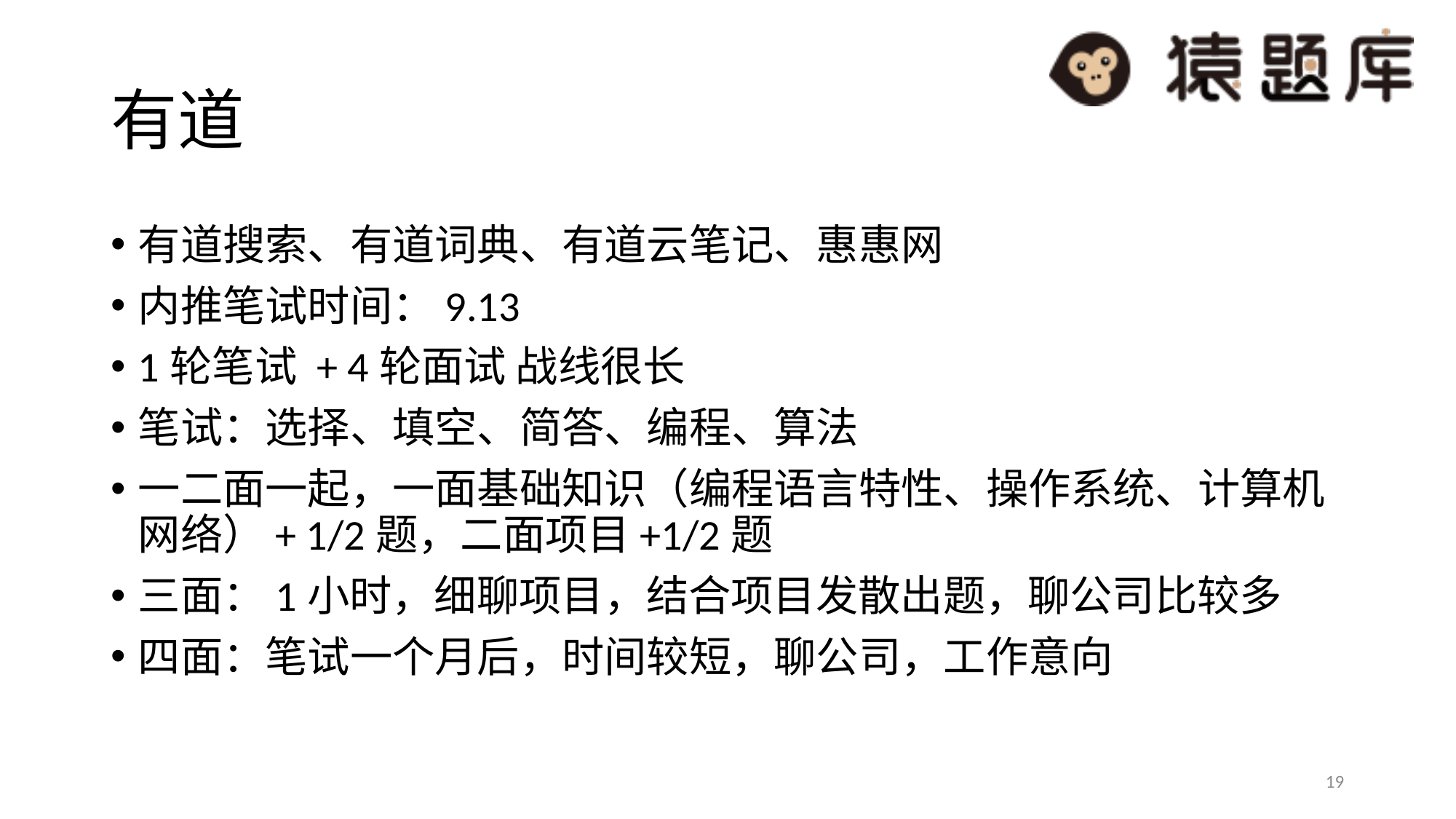

# 有道
有道搜索、有道词典、有道云笔记、惠惠网
内推笔试时间：9.13
1轮笔试 + 4轮面试 战线很长
笔试：选择、填空、简答、编程、算法
一二面一起，一面基础知识（编程语言特性、操作系统、计算机网络）+ 1/2题，二面项目+1/2题
三面：1小时，细聊项目，结合项目发散出题，聊公司比较多
四面：笔试一个月后，时间较短，聊公司，工作意向
19